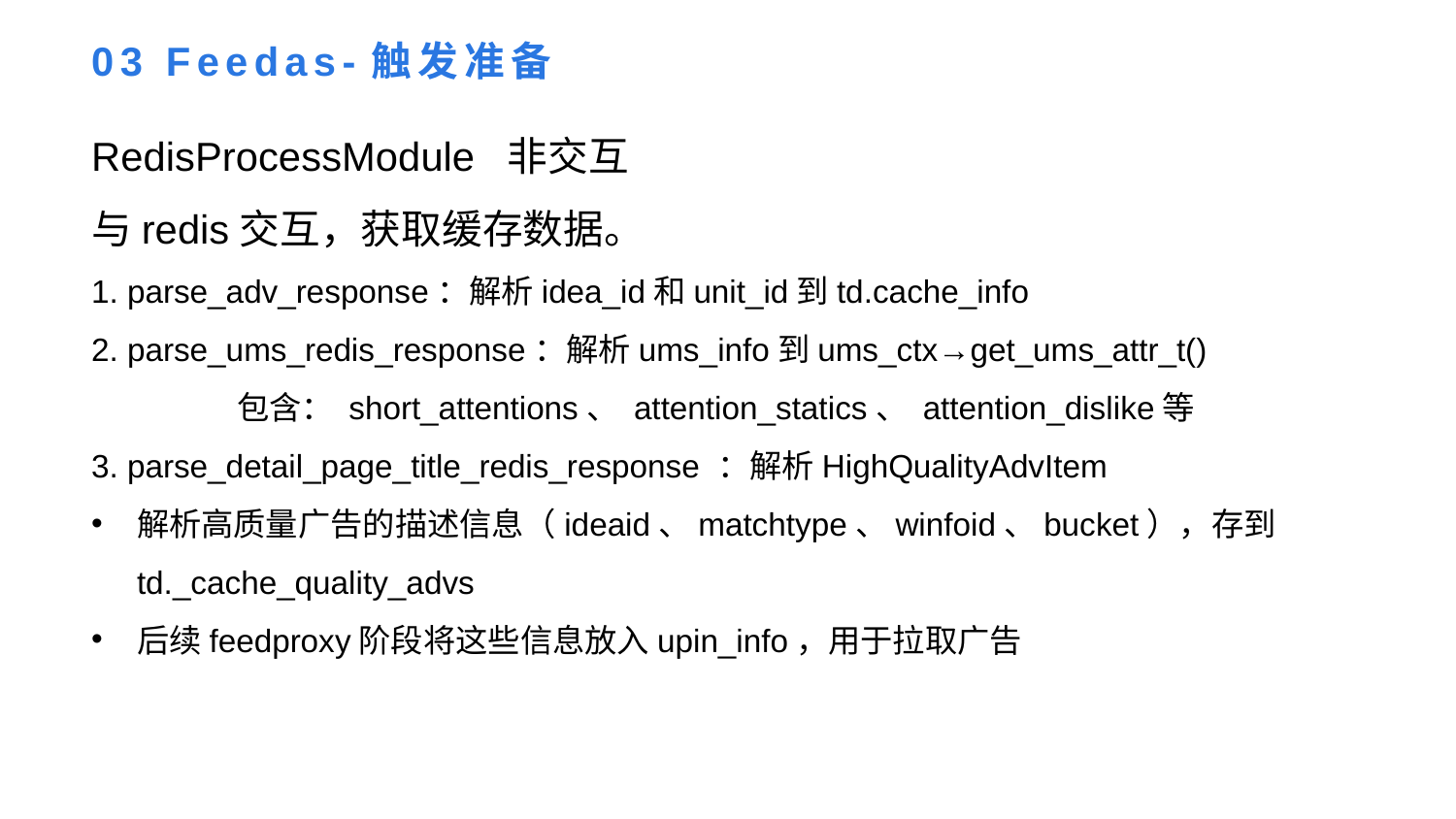

03 Feedas-触发准备
RedisProcessModule  非交互
与redis交互，获取缓存数据。
1. parse_adv_response：解析idea_id和unit_id到td.cache_info
2. parse_ums_redis_response：解析ums_info到ums_ctx→get_ums_attr_t()
	包含： short_attentions、 attention_statics、 attention_dislike等
3. parse_detail_page_title_redis_response ：解析HighQualityAdvItem
解析高质量广告的描述信息（ideaid、matchtype、winfoid、bucket），存到td._cache_quality_advs
后续feedproxy阶段将这些信息放入upin_info，用于拉取广告